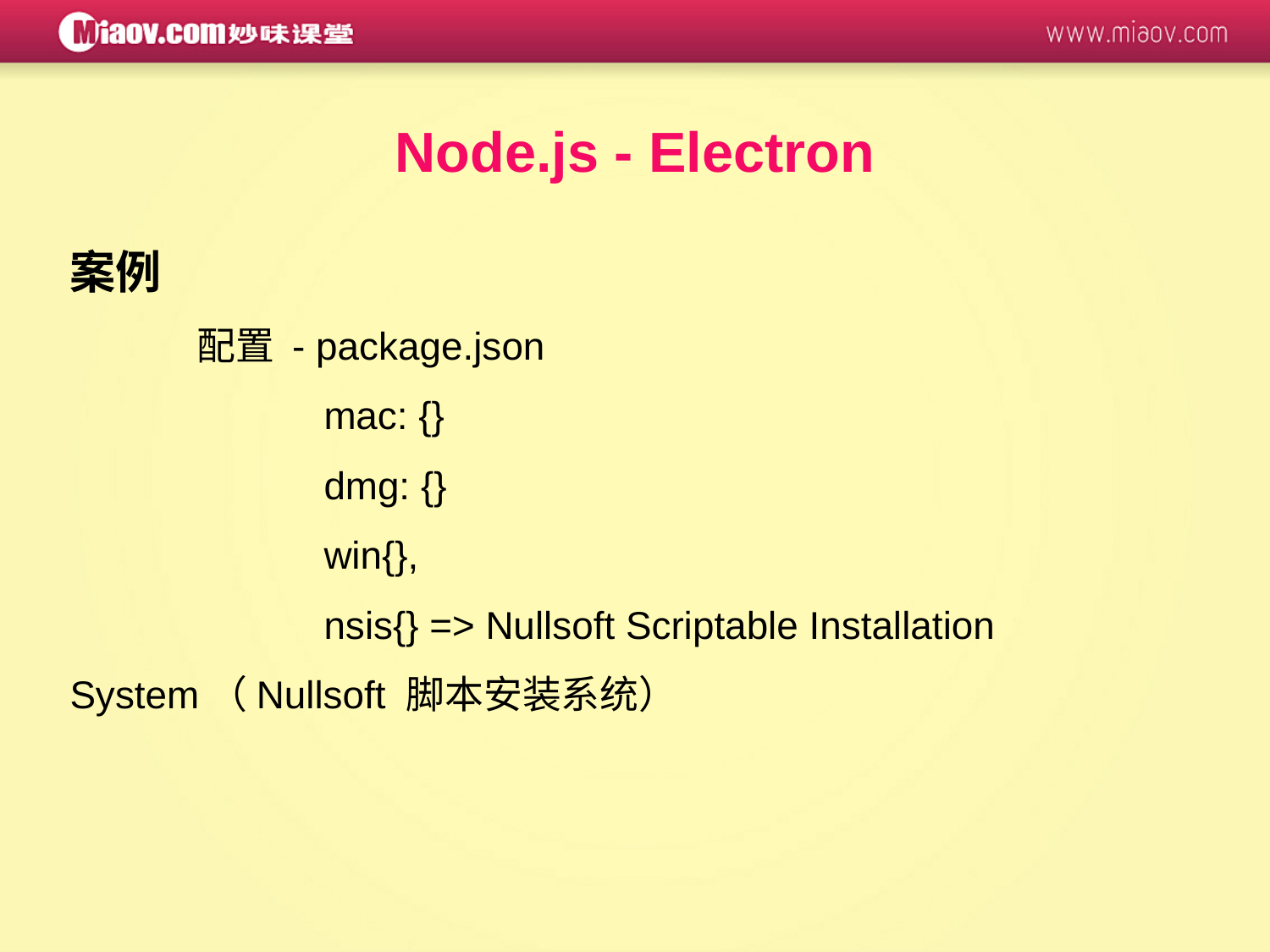

Node.js - Electron
案例
	配置 - package.json
		mac: {}
		dmg: {}
		win{},
		nsis{} => Nullsoft Scriptable Installation System（Nullsoft 脚本安装系统）